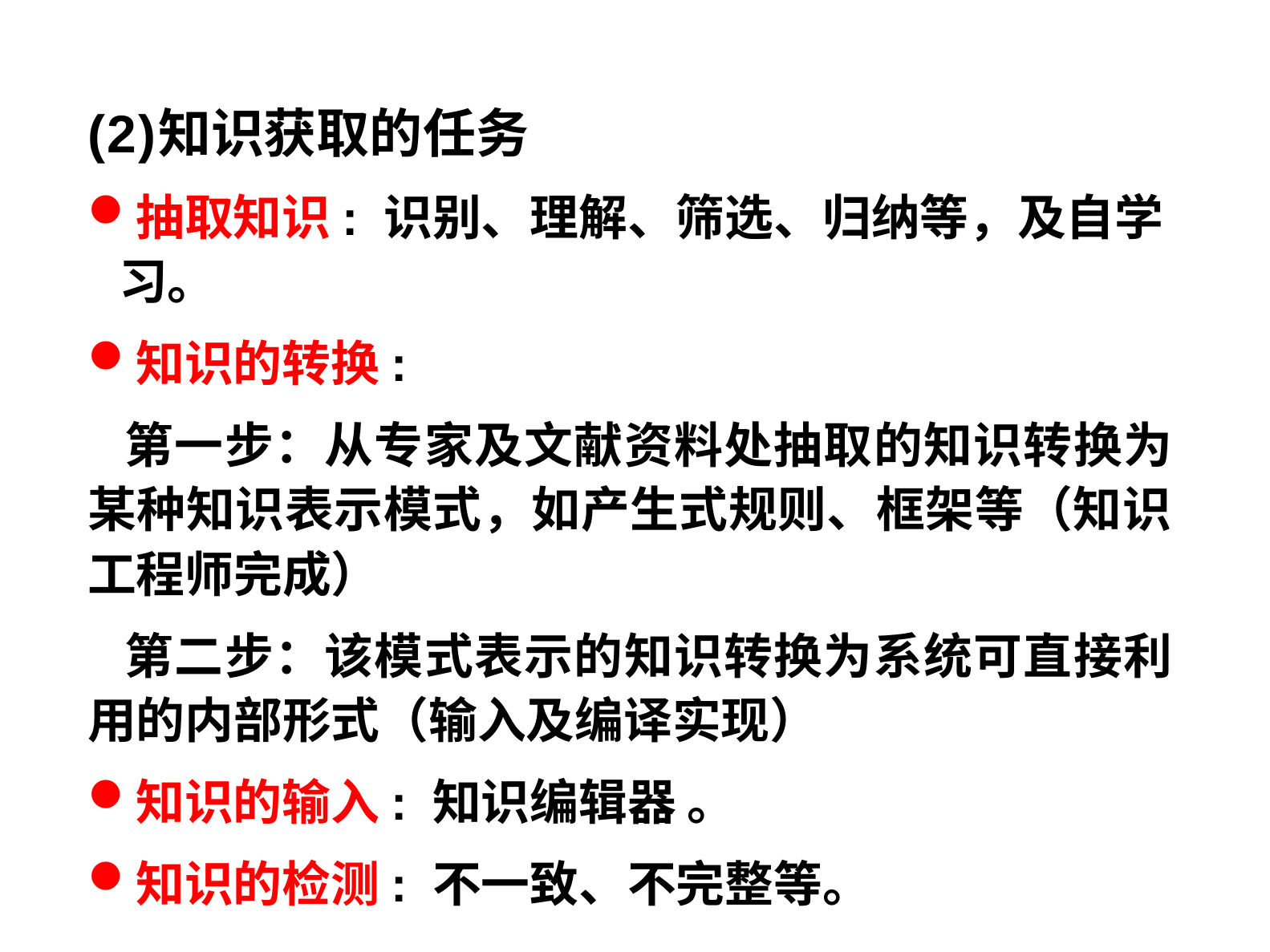

知识获取的任务
抽取知识: 识别、理解、筛选、归纳等，及自学习。
知识的转换:
  第一步：从专家及文献资料处抽取的知识转换为某种知识表示模式，如产生式规则、框架等（知识工程师完成）
  第二步：该模式表示的知识转换为系统可直接利用的内部形式（输入及编译实现）
知识的输入: 知识编辑器 。
知识的检测: 不一致、不完整等。